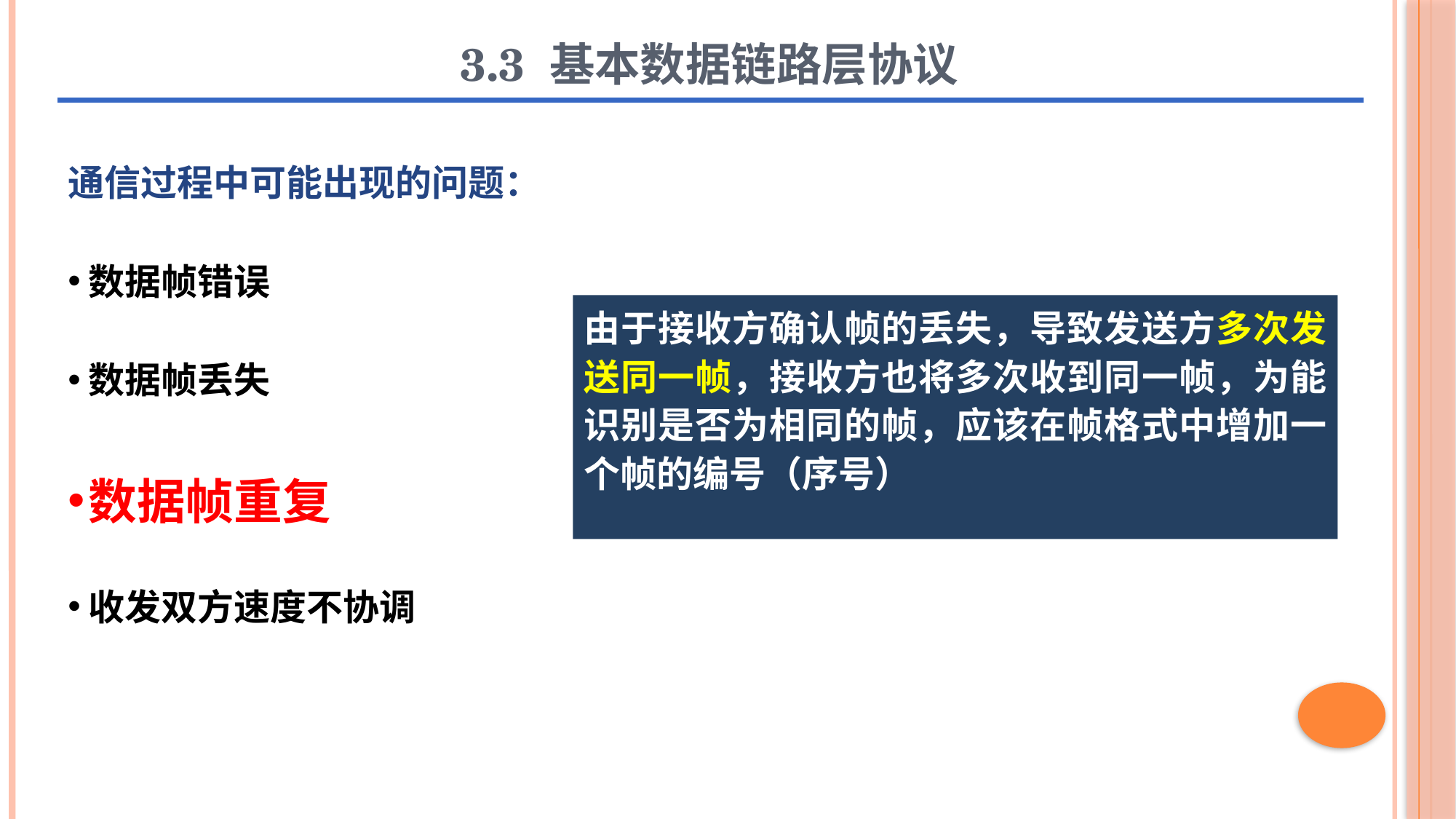

# 3.3 基本数据链路层协议
通信过程中可能出现的问题：
数据帧错误
数据帧丢失
数据帧重复
收发双方速度不协调
由于接收方确认帧的丢失，导致发送方多次发送同一帧，接收方也将多次收到同一帧，为能识别是否为相同的帧，应该在帧格式中增加一个帧的编号（序号）